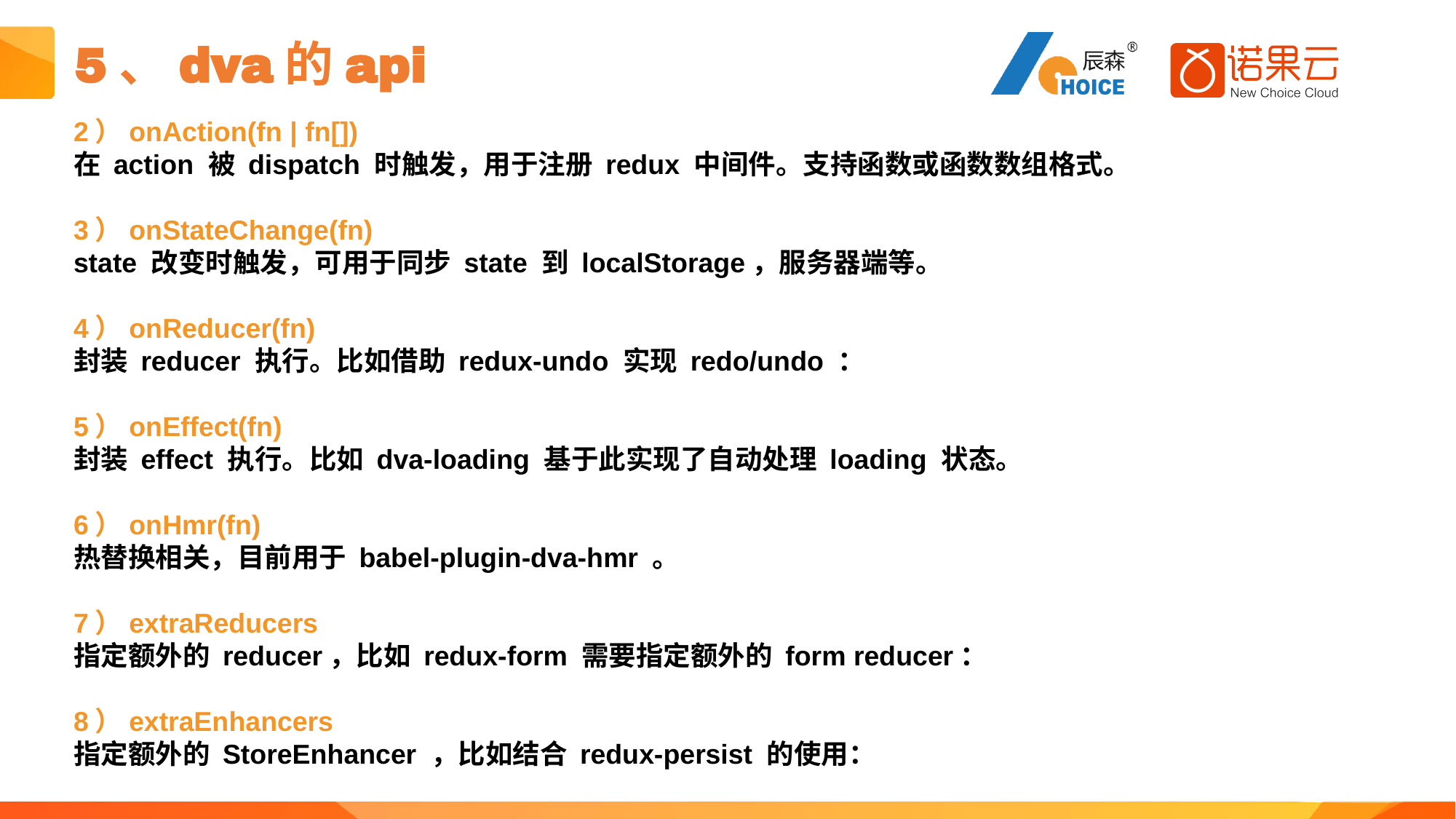

# 5、dva的api
2）onAction(fn | fn[])
在 action 被 dispatch 时触发，用于注册 redux 中间件。支持函数或函数数组格式。

3）onStateChange(fn)
state 改变时触发，可用于同步 state 到 localStorage，服务器端等。

4）onReducer(fn)
封装 reducer 执行。比如借助 redux-undo 实现 redo/undo ：

5）onEffect(fn)
封装 effect 执行。比如 dva-loading 基于此实现了自动处理 loading 状态。

6）onHmr(fn)
热替换相关，目前用于 babel-plugin-dva-hmr 。

7）extraReducers
指定额外的 reducer，比如 redux-form 需要指定额外的 form reducer：

8）extraEnhancers
指定额外的 StoreEnhancer ，比如结合 redux-persist 的使用：
dva/router